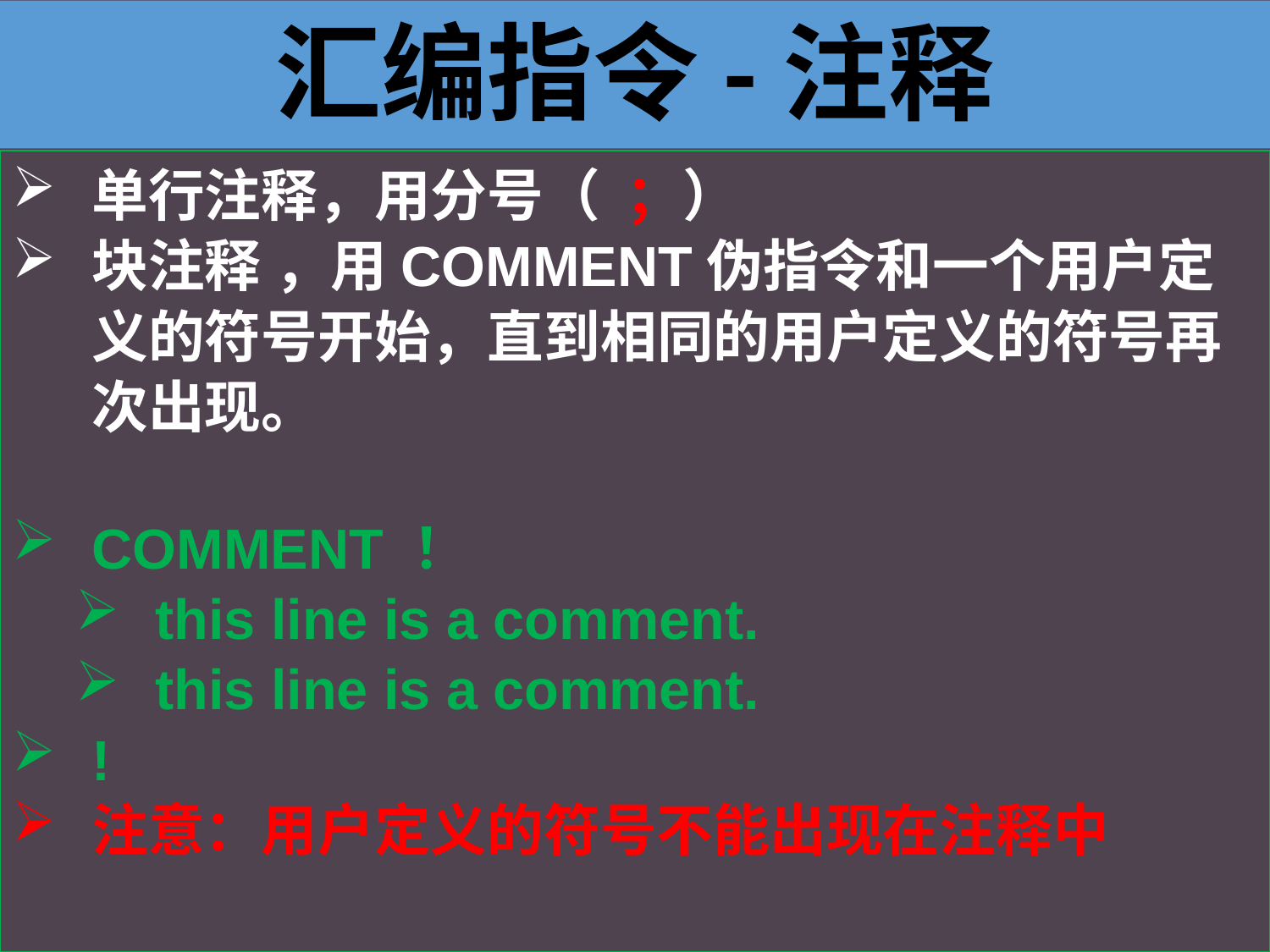

汇编指令-注释
单行注释，用分号（  ；）
块注释 ，用COMMENT伪指令和一个用户定义的符号开始，直到相同的用户定义的符号再次出现。

COMMENT ！
this line is a comment.
this line is a comment.
!
注意：用户定义的符号不能出现在注释中